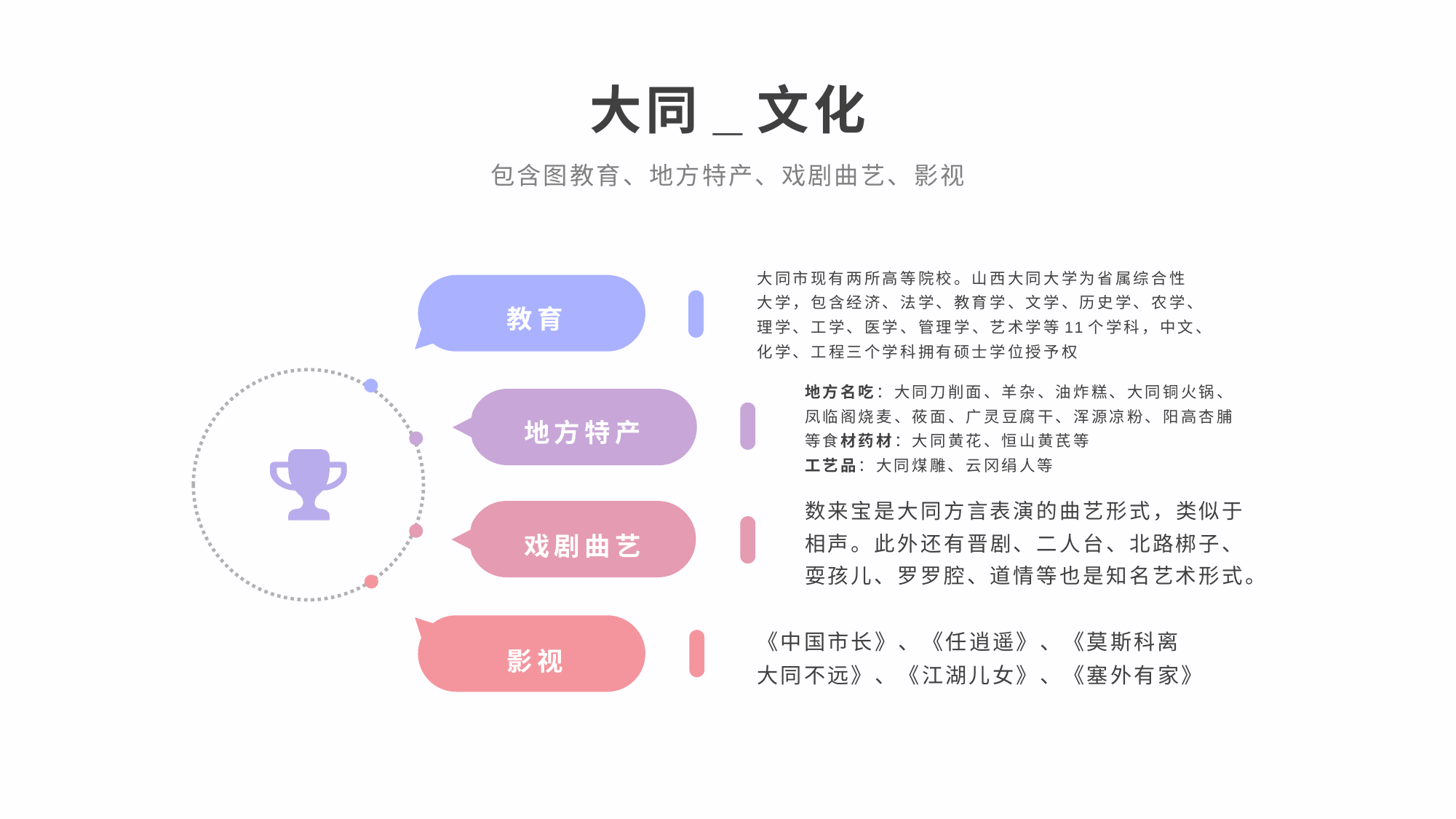

大同_文化
包含图教育、地方特产、戏剧曲艺、影视
大同市现有两所高等院校。山西大同大学为省属综合性大学，包含经济、法学、教育学、文学、历史学、农学、理学、工学、医学、管理学、艺术学等11个学科，中文、化学、工程三个学科拥有硕士学位授予权

教育

地方名吃：大同刀削面、羊杂、油炸糕、大同铜火锅、凤临阁烧麦、莜面、广灵豆腐干、浑源凉粉、阳高杏脯等食材药材：大同黄花、恒山黄芪等
工艺品：大同煤雕、云冈绢人等

地方特产

数来宝是大同方言表演的曲艺形式，类似于相声。此外还有晋剧、二人台、北路梆子、耍孩儿、罗罗腔、道情等也是知名艺术形式。

戏剧曲艺

《中国市长》、《任逍遥》、《莫斯科离大同不远》、《江湖儿女》、《塞外有家》

影视